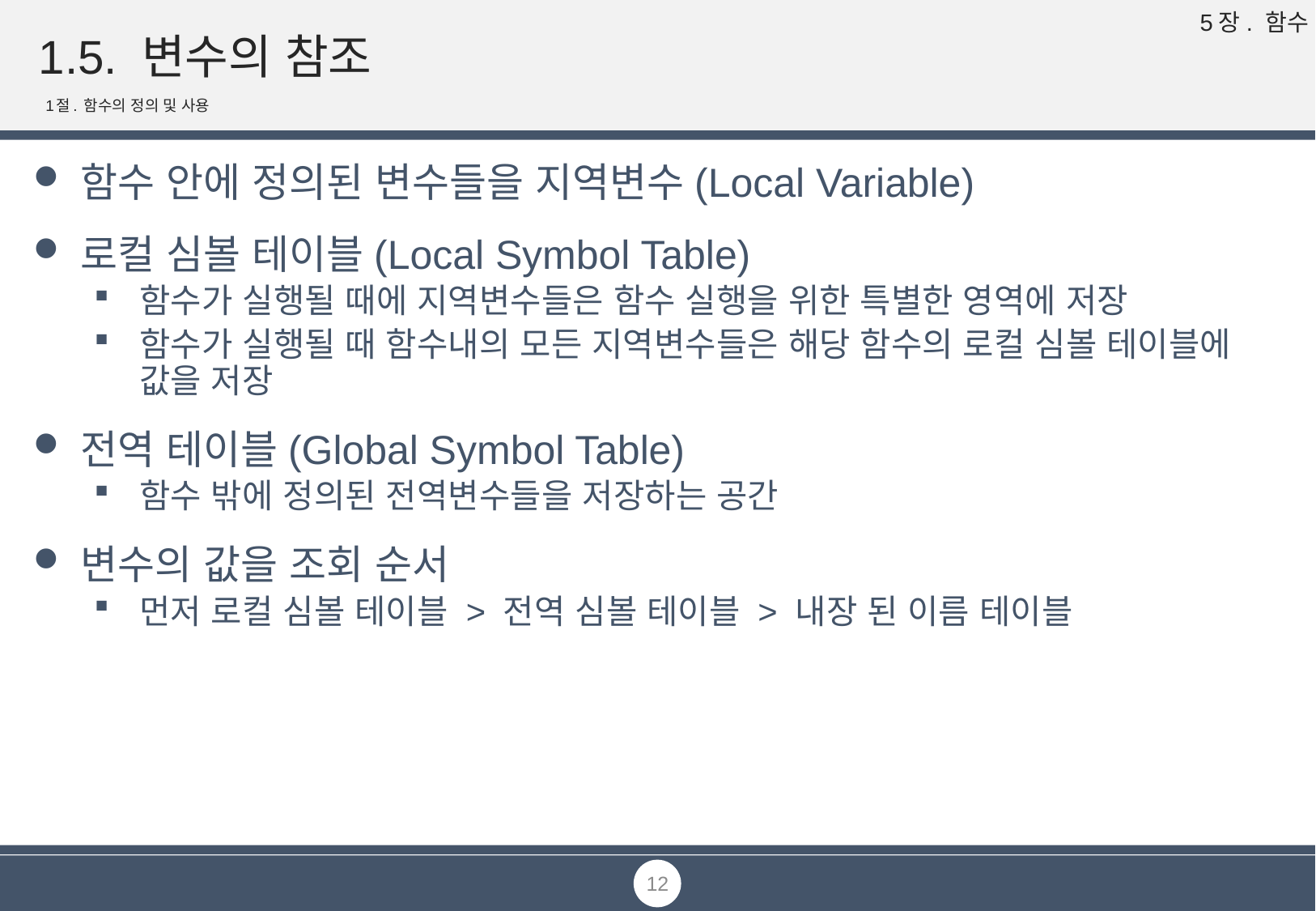

# 1.5. 변수의 참조
1절. 함수의 정의 및 사용
함수 안에 정의된 변수들을 지역변수(Local Variable)
로컬 심볼 테이블(Local Symbol Table)
함수가 실행될 때에 지역변수들은 함수 실행을 위한 특별한 영역에 저장
함수가 실행될 때 함수내의 모든 지역변수들은 해당 함수의 로컬 심볼 테이블에 값을 저장
전역 테이블(Global Symbol Table)
함수 밖에 정의된 전역변수들을 저장하는 공간
변수의 값을 조회 순서
먼저 로컬 심볼 테이블 > 전역 심볼 테이블 > 내장 된 이름 테이블
12